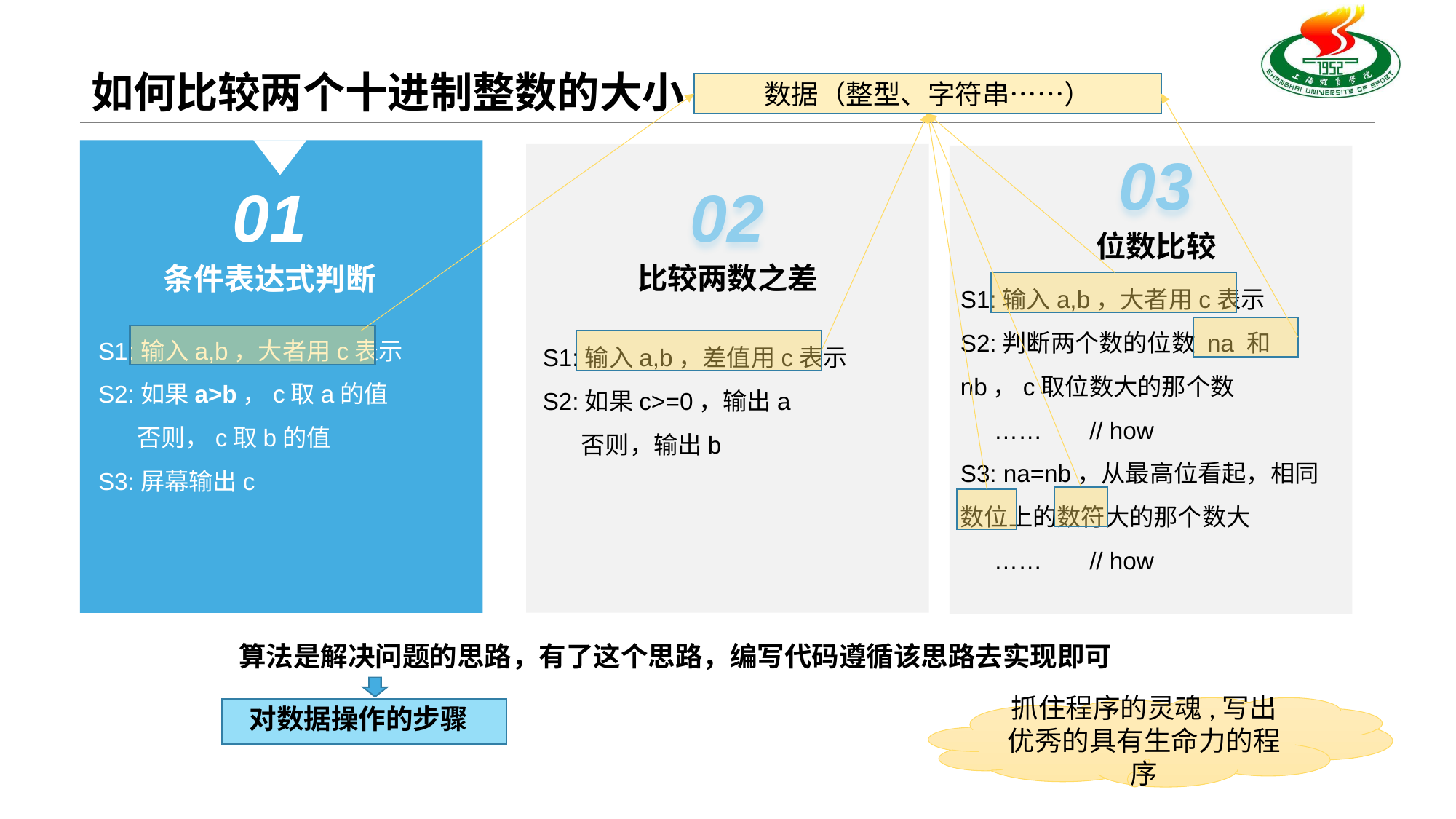

# 如何比较两个十进制整数的大小
数据（整型、字符串……）
0 3
位数比较
S1:输入a,b，大者用c表示
S2:判断两个数的位数 na 和 nb，c取位数大的那个数
     ……       // how
S3: na=nb，从最高位看起，相同数位上的数符大的那个数大
     ……       // how

0 2
比较两数之差
S1:输入a,b，差值用c表示
S2:如果c>=0，输出a
      否则，输出b
0 1
条件表达式判断

S1:输入a,b，大者用c表示
S2:如果a>b，c取a的值
      否则，c取b的值
S3:屏幕输出c

算法是解决问题的思路，有了这个思路，编写代码遵循该思路去实现即可

对数据操作的步骤
抓住程序的灵魂,写出优秀的具有生命力的程序